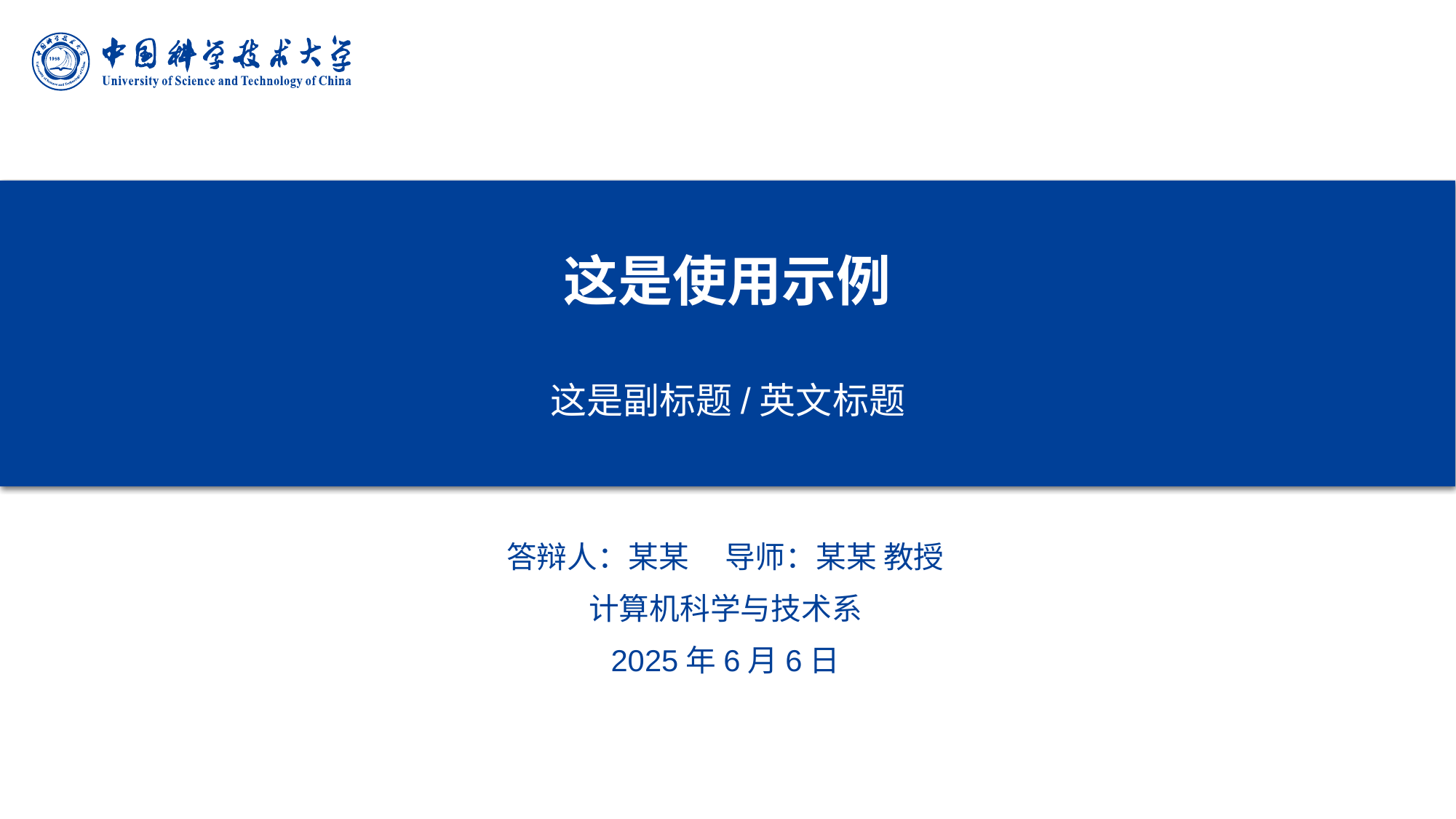

# 这是使用示例 这是副标题/英文标题
答辩人：某某	导师：某某 教授
计算机科学与技术系
2025年6月6日